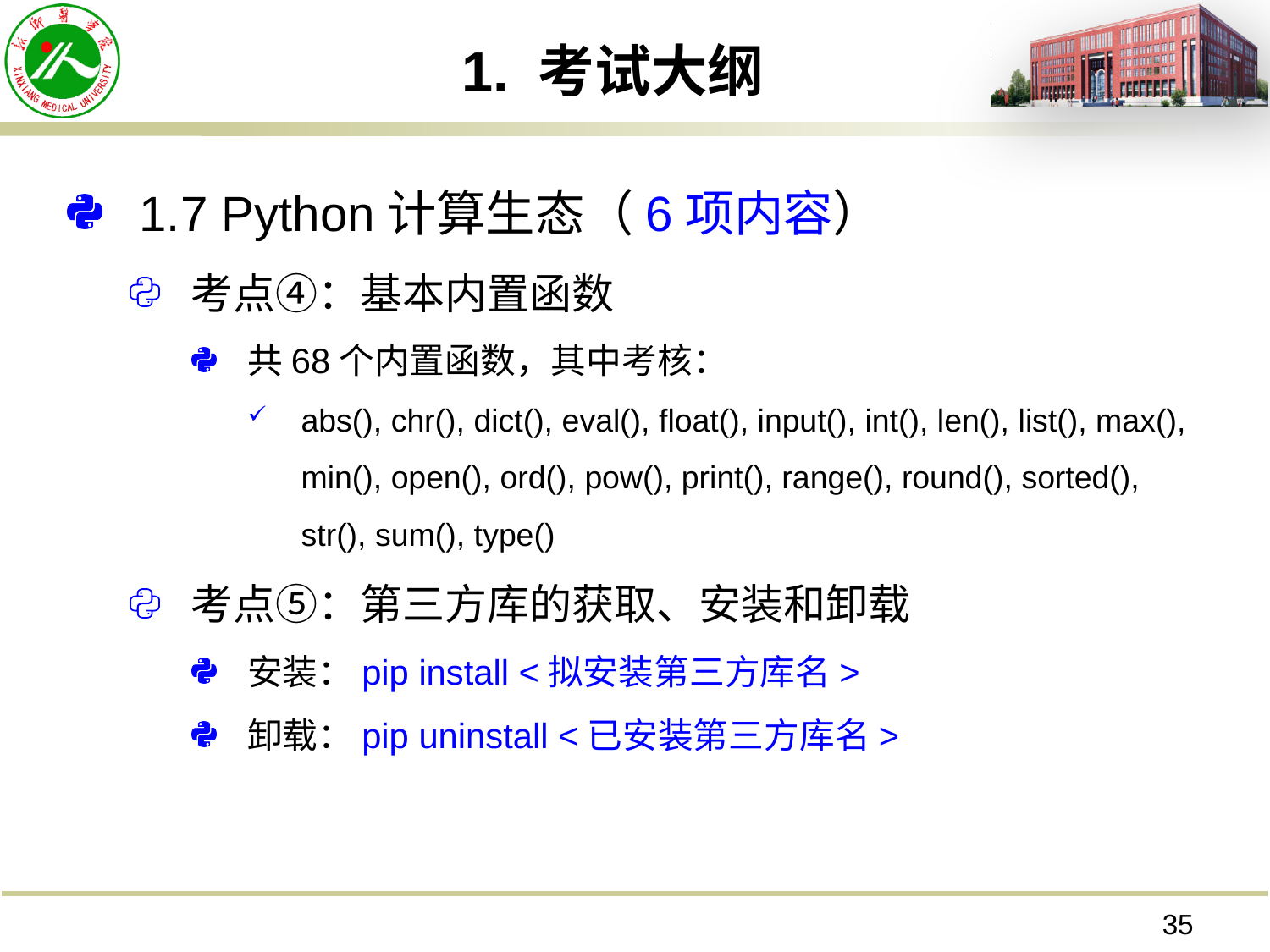

# 1. 考试大纲
1.7 Python计算生态（6项内容）
考点④：基本内置函数
共68个内置函数，其中考核：
abs(), chr(), dict(), eval(), float(), input(), int(), len(), list(), max(), min(), open(), ord(), pow(), print(), range(), round(), sorted(), str(), sum(), type()
考点⑤：第三方库的获取、安装和卸载
安装：pip install <拟安装第三方库名>
卸载：pip uninstall <已安装第三方库名>
35